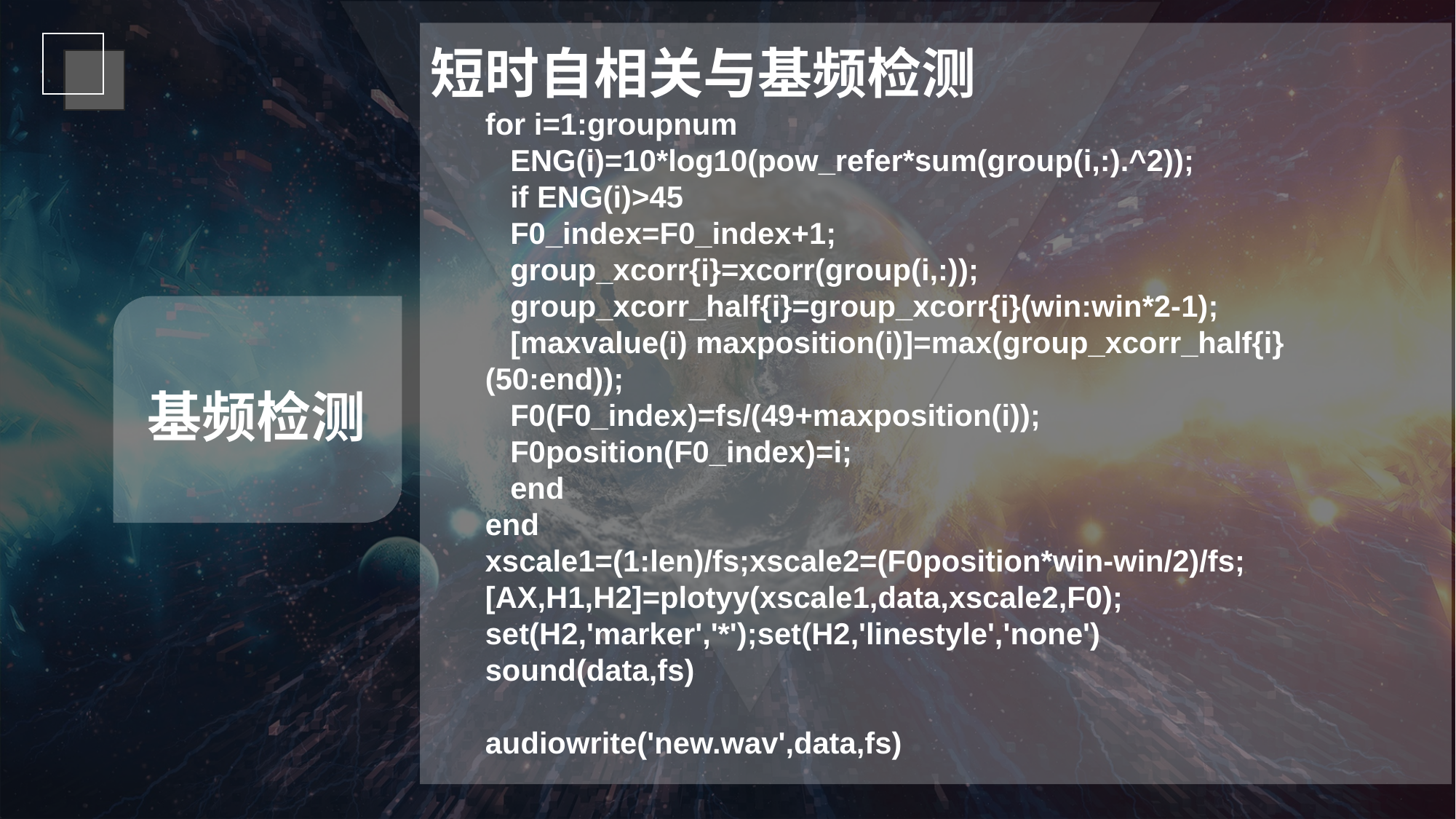

短时自相关与基频检测
for i=1:groupnum
   ENG(i)=10*log10(pow_refer*sum(group(i,:).^2));
   if ENG(i)>45
   F0_index=F0_index+1;
   group_xcorr{i}=xcorr(group(i,:));
   group_xcorr_half{i}=group_xcorr{i}(win:win*2-1);
   [maxvalue(i) maxposition(i)]=max(group_xcorr_half{i}(50:end));
   F0(F0_index)=fs/(49+maxposition(i));
   F0position(F0_index)=i;
   end
end
xscale1=(1:len)/fs;xscale2=(F0position*win-win/2)/fs;
[AX,H1,H2]=plotyy(xscale1,data,xscale2,F0);
set(H2,'marker','*');set(H2,'linestyle','none')
sound(data,fs)

audiowrite('new.wav',data,fs)

基频检测